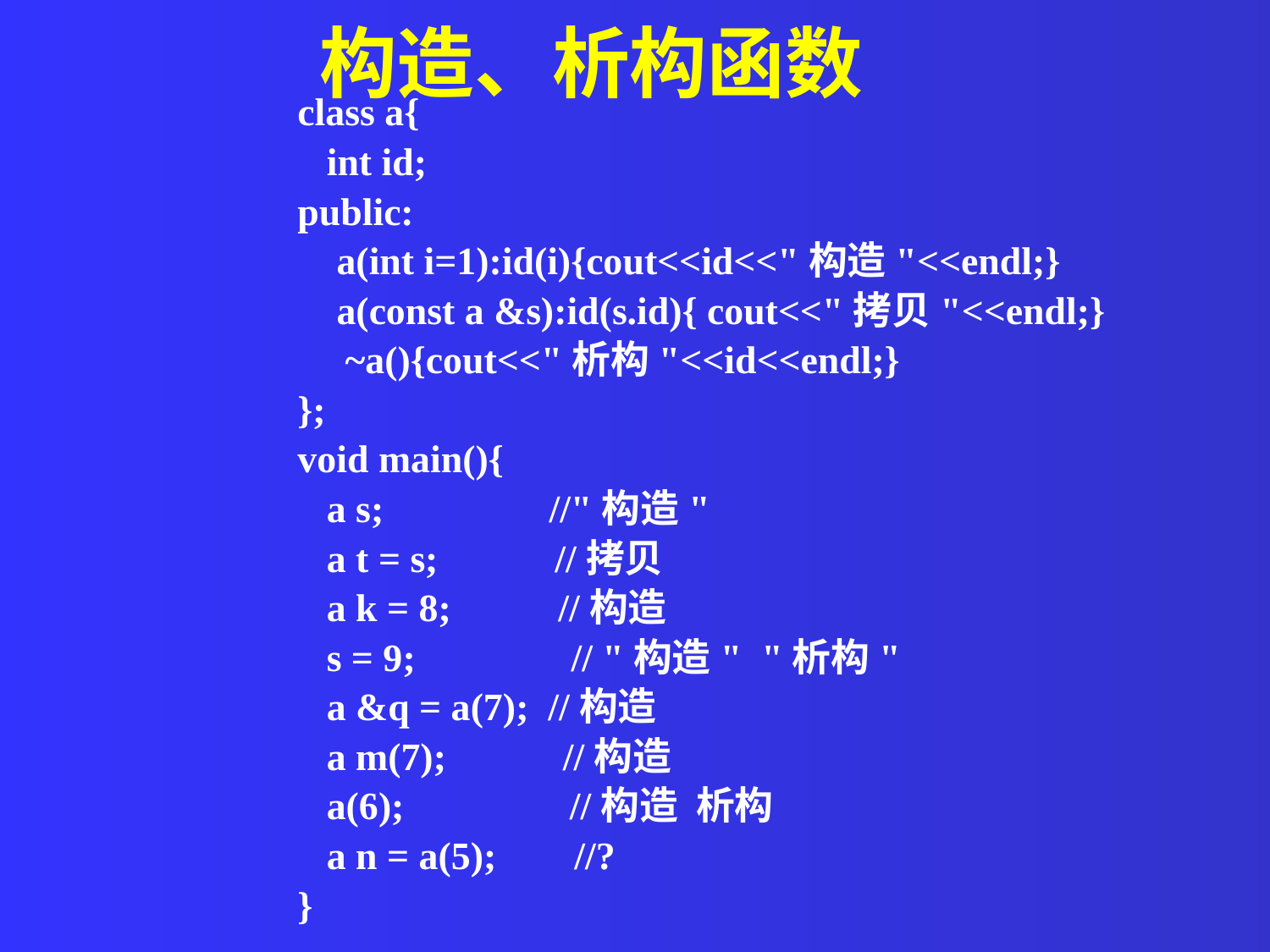

构造、析构函数
class a{
   int id;
public:
    a(int i=1):id(i){cout<<id<<"构造"<<endl;}
    a(const a &s):id(s.id){ cout<<"拷贝"<<endl;}
	~a(){cout<<"析构"<<id<<endl;}
};
void main(){
   a s;                 //"构造"
   a t = s;            //拷贝
   a k = 8;           //构造
   s = 9;                // "构造"  "析构"
   a &q = a(7);  //构造
   a m(7);            //构造
   a(6);                 //构造  析构
   a n = a(5);        //?
}